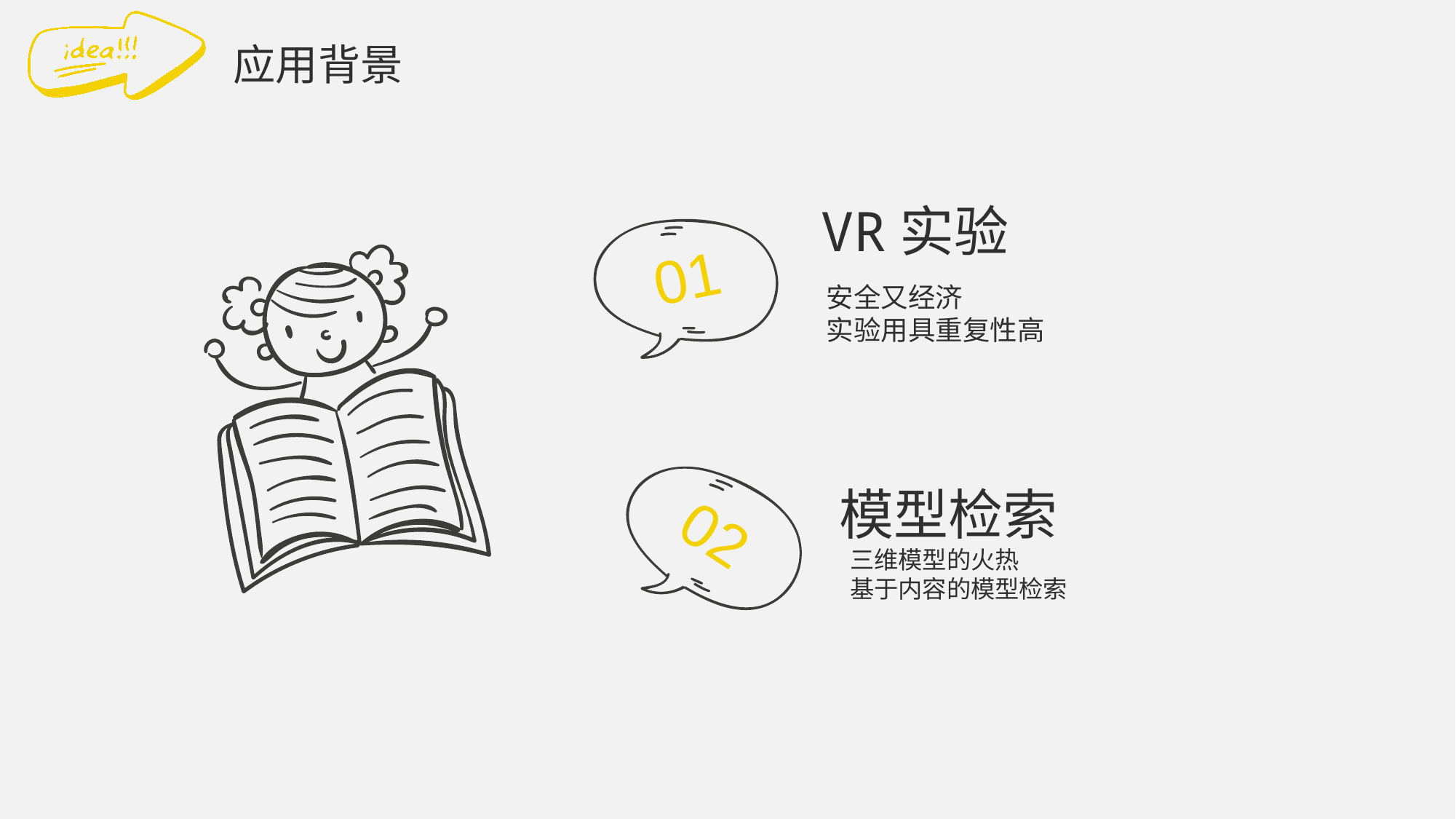

应用背景
VR实验
安全又经济
实验用具重复性高

01

02
模型检索
三维模型的火热
基于内容的模型检索